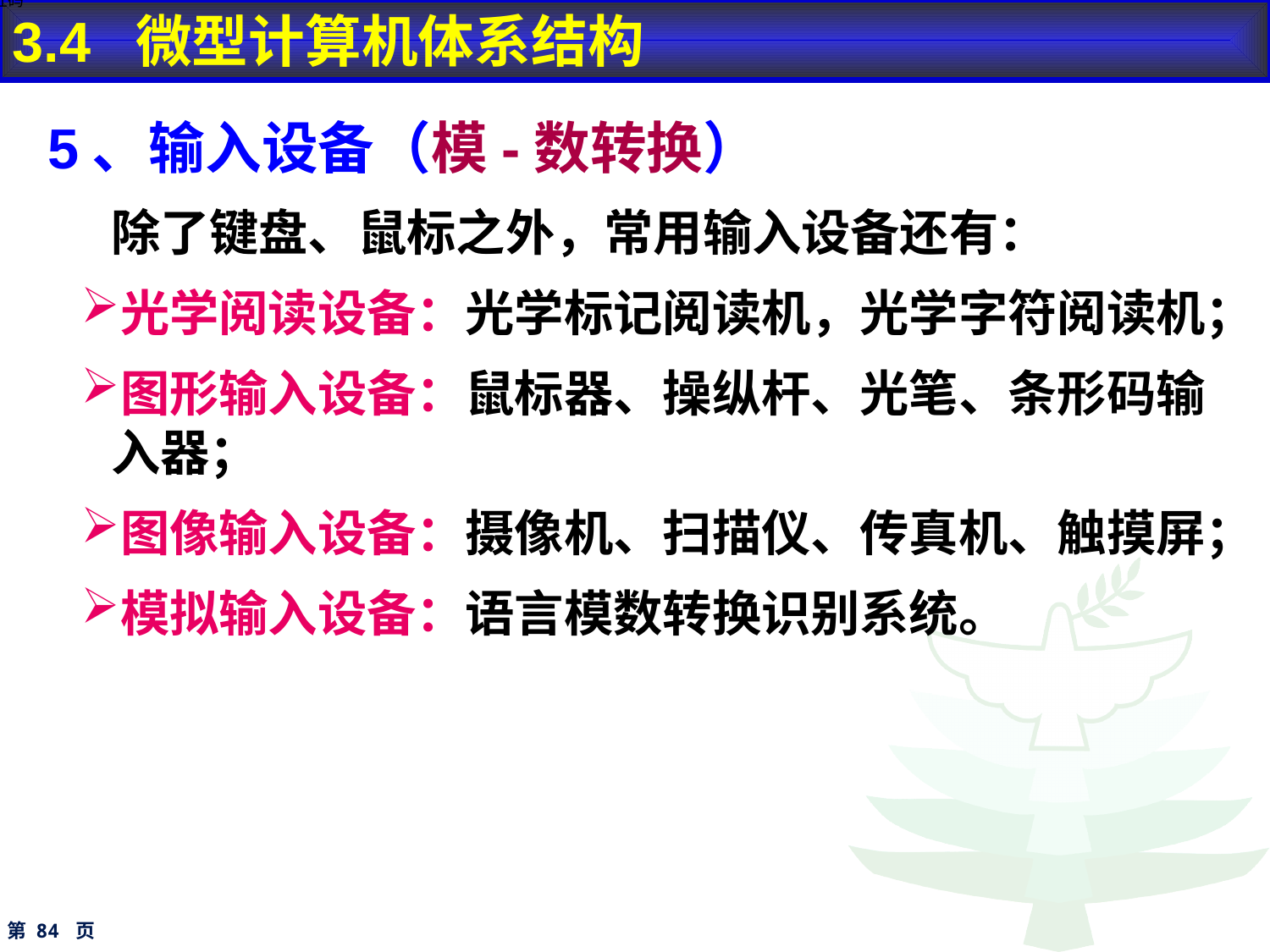

3.4  微型计算机体系结构

地址码
5、输入设备（模-数转换）
除了键盘、鼠标之外，常用输入设备还有：
光学阅读设备：光学标记阅读机，光学字符阅读机；
图形输入设备：鼠标器、操纵杆、光笔、条形码输入器；
图像输入设备：摄像机、扫描仪、传真机、触摸屏；
模拟输入设备：语言模数转换识别系统。